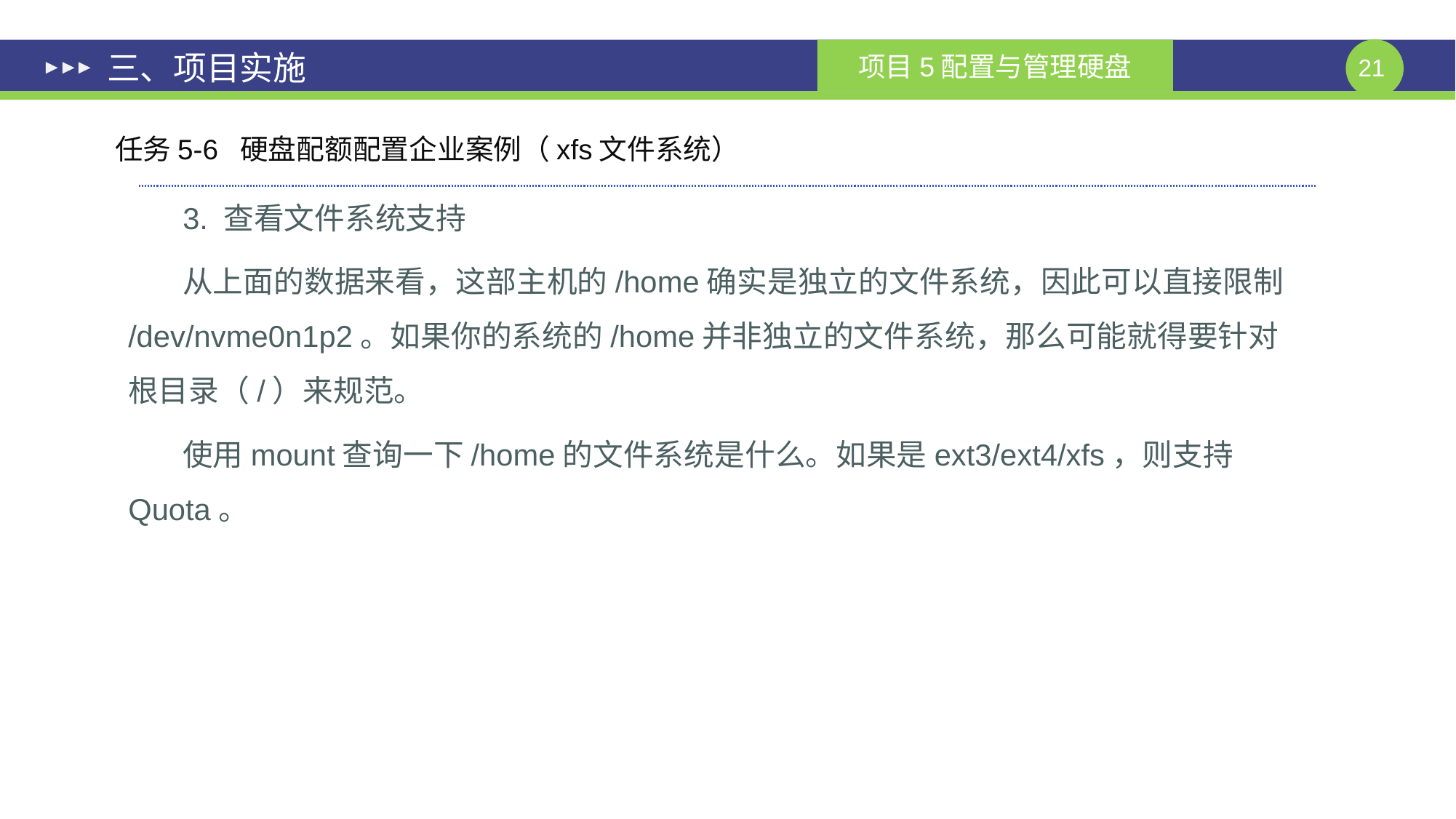

# 三、项目实施
任务5-6  硬盘配额配置企业案例（xfs文件系统）
3. 查看文件系统支持
从上面的数据来看，这部主机的/home确实是独立的文件系统，因此可以直接限制/dev/nvme0n1p2。如果你的系统的/home并非独立的文件系统，那么可能就得要针对根目录（/）来规范。
使用mount查询一下/home的文件系统是什么。如果是ext3/ext4/xfs，则支持Quota。